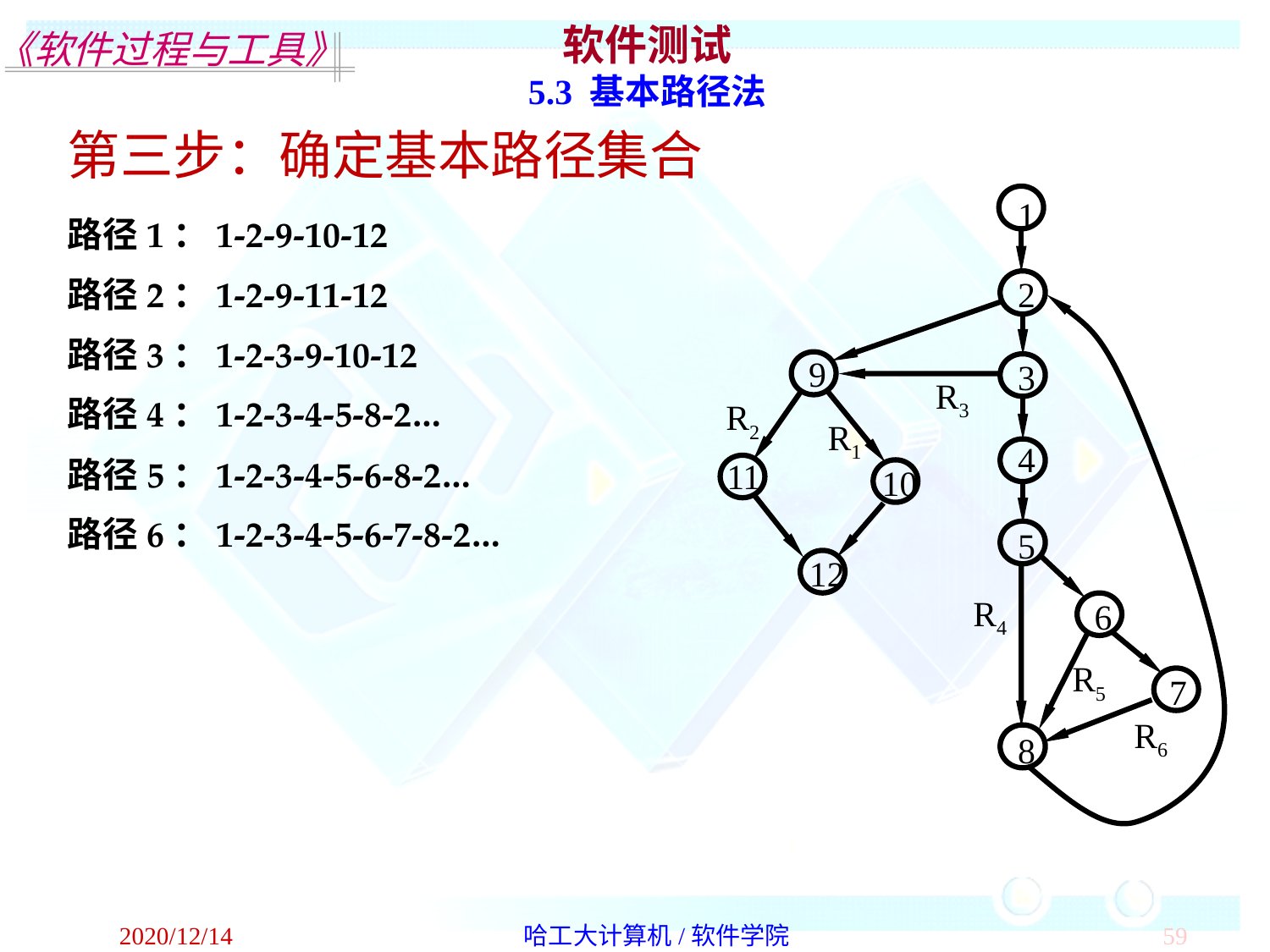

软件测试
5.3 基本路径法
第三步：确定基本路径集合

1

2

9

3

R3

R2

R1
4

11

10

5

12

R4

6

R5

7

R6

8
路径1：1-2-9-10-12
路径2：1-2-9-11-12
路径3：1-2-3-9-10-12
路径4：1-2-3-4-5-8-2…
路径5：1-2-3-4-5-6-8-2…
路径6：1-2-3-4-5-6-7-8-2…